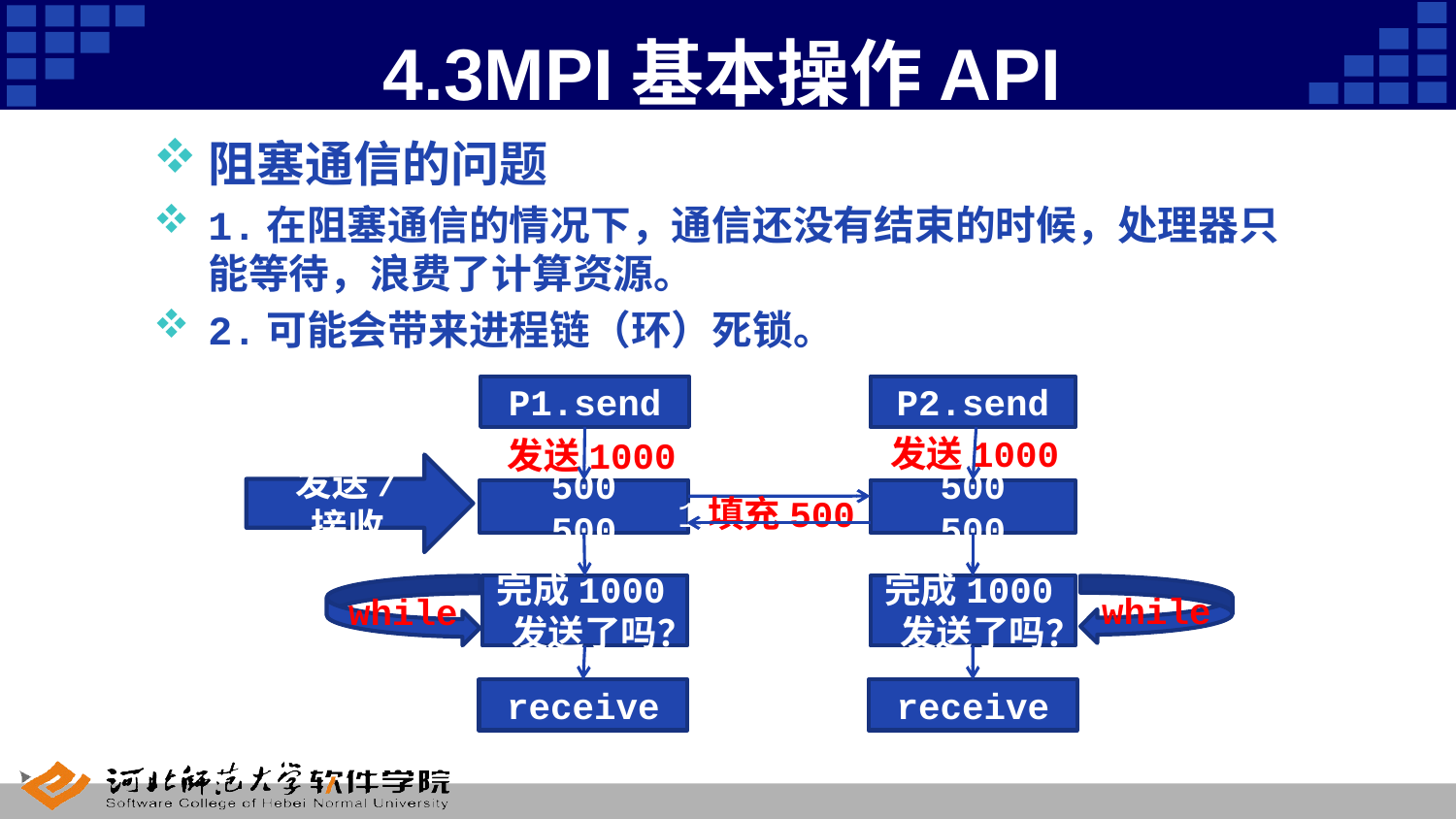

# 4.3MPI基本操作API
阻塞通信的问题
1.在阻塞通信的情况下，通信还没有结束的时候，处理器只能等待，浪费了计算资源。
2.可能会带来进程链（环）死锁。

P1.send
P2.send
发送1000
1发送1000
发送/
接收
500
500
500
500
1填充500
while
完成1000发送了吗？
完成1000发送了吗？
while
receive
receive